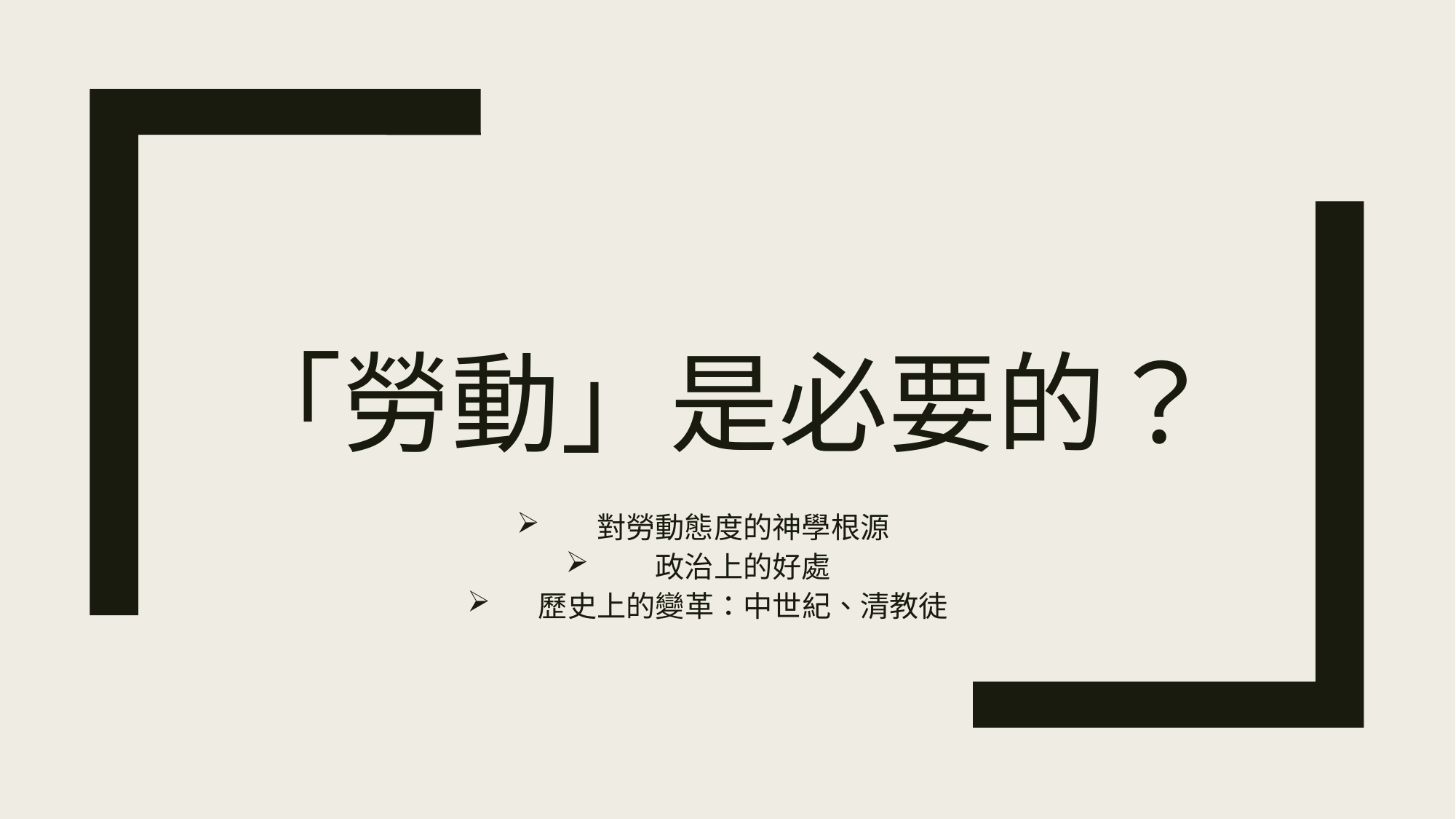

# 「勞動」是必要的？
對勞動態度的神學根源
政治上的好處
歷史上的變革：中世紀、清教徒